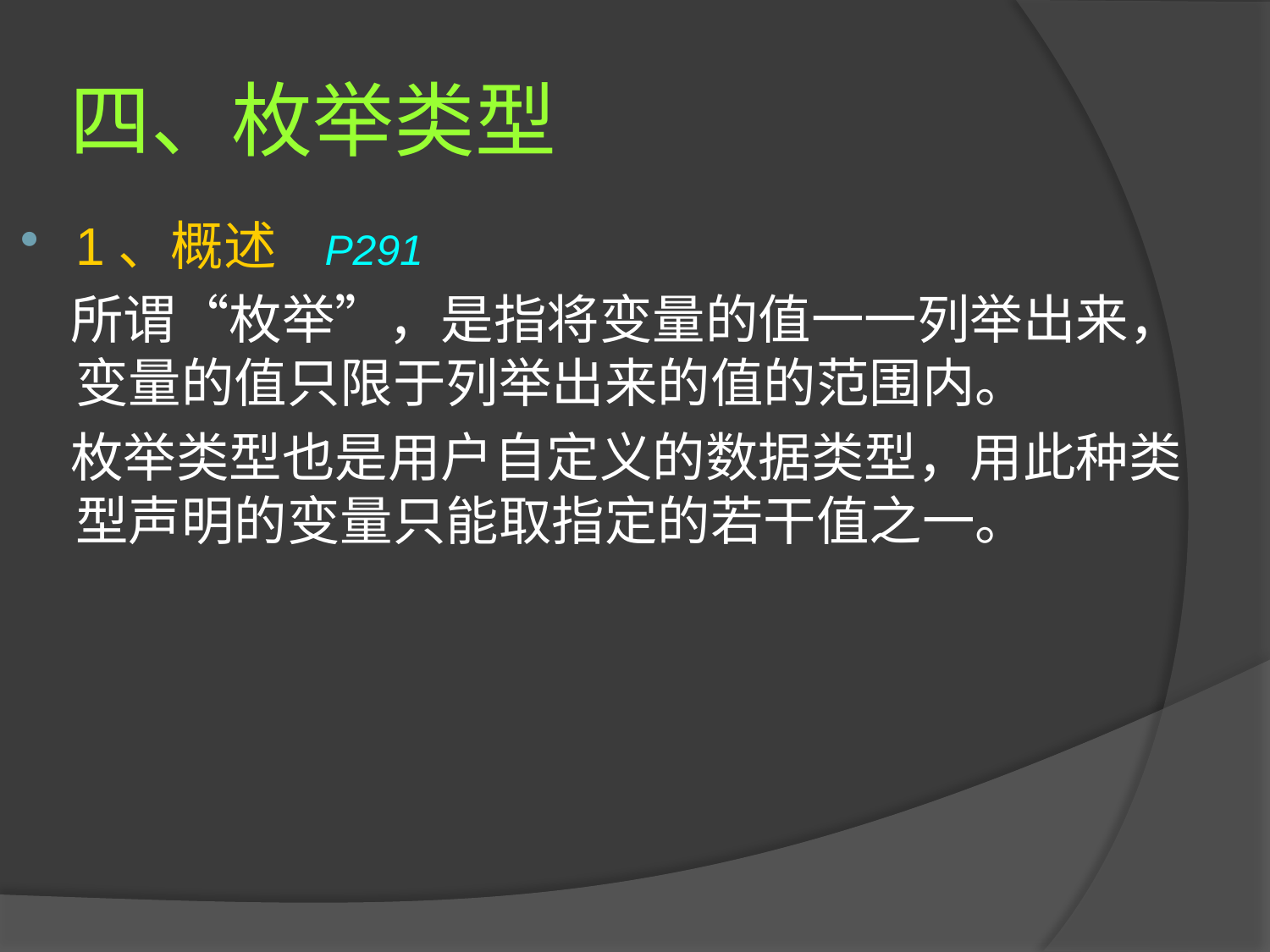

# 四、枚举类型
1、概述   P291
   所谓“枚举”，是指将变量的值一一列举出来，变量的值只限于列举出来的值的范围内。
   枚举类型也是用户自定义的数据类型，用此种类型声明的变量只能取指定的若干值之一。